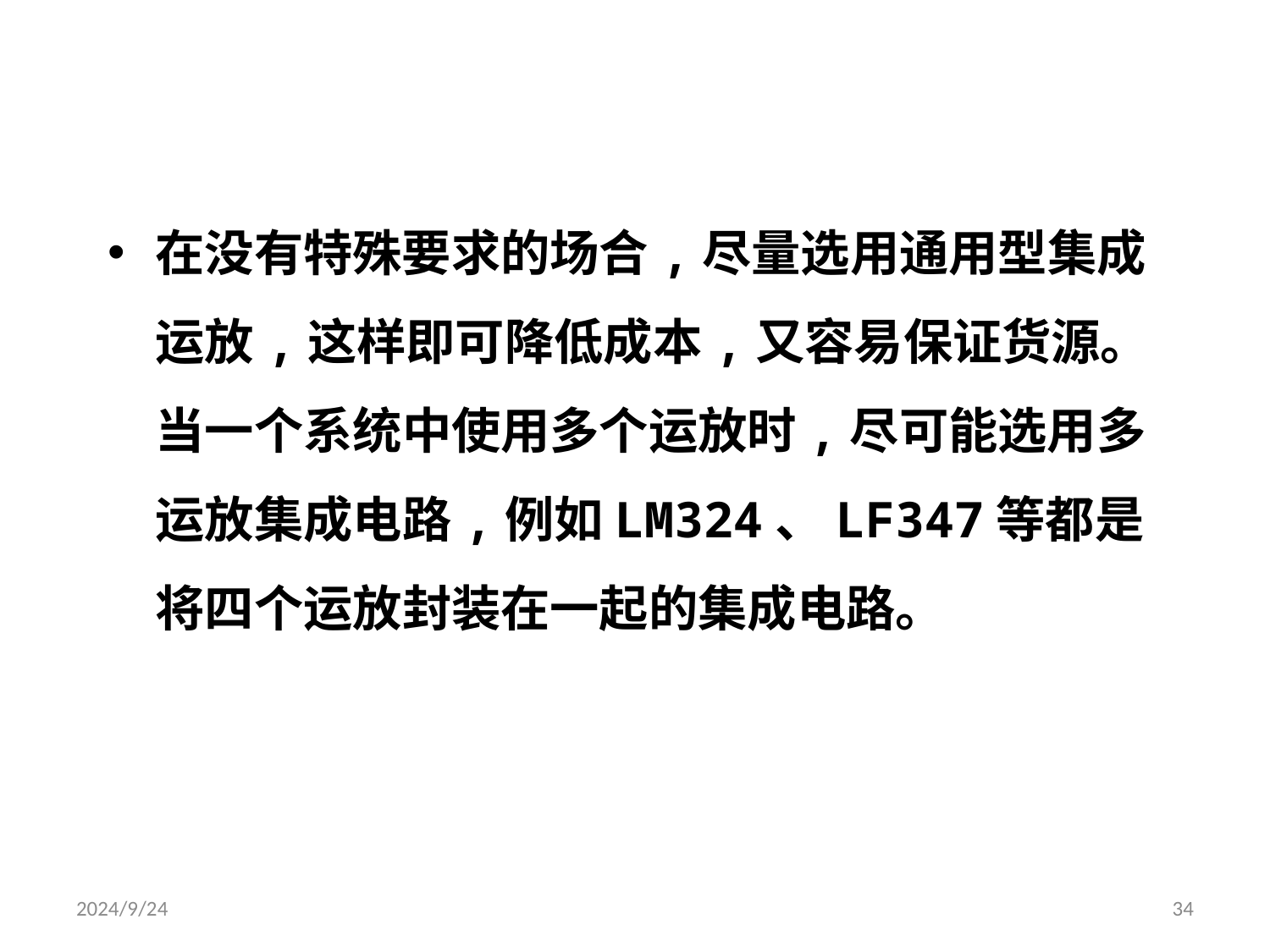

在没有特殊要求的场合,尽量选用通用型集成运放,这样即可降低成本,又容易保证货源。当一个系统中使用多个运放时,尽可能选用多运放集成电路,例如LM324、LF347等都是将四个运放封装在一起的集成电路。

2024/9/24
34